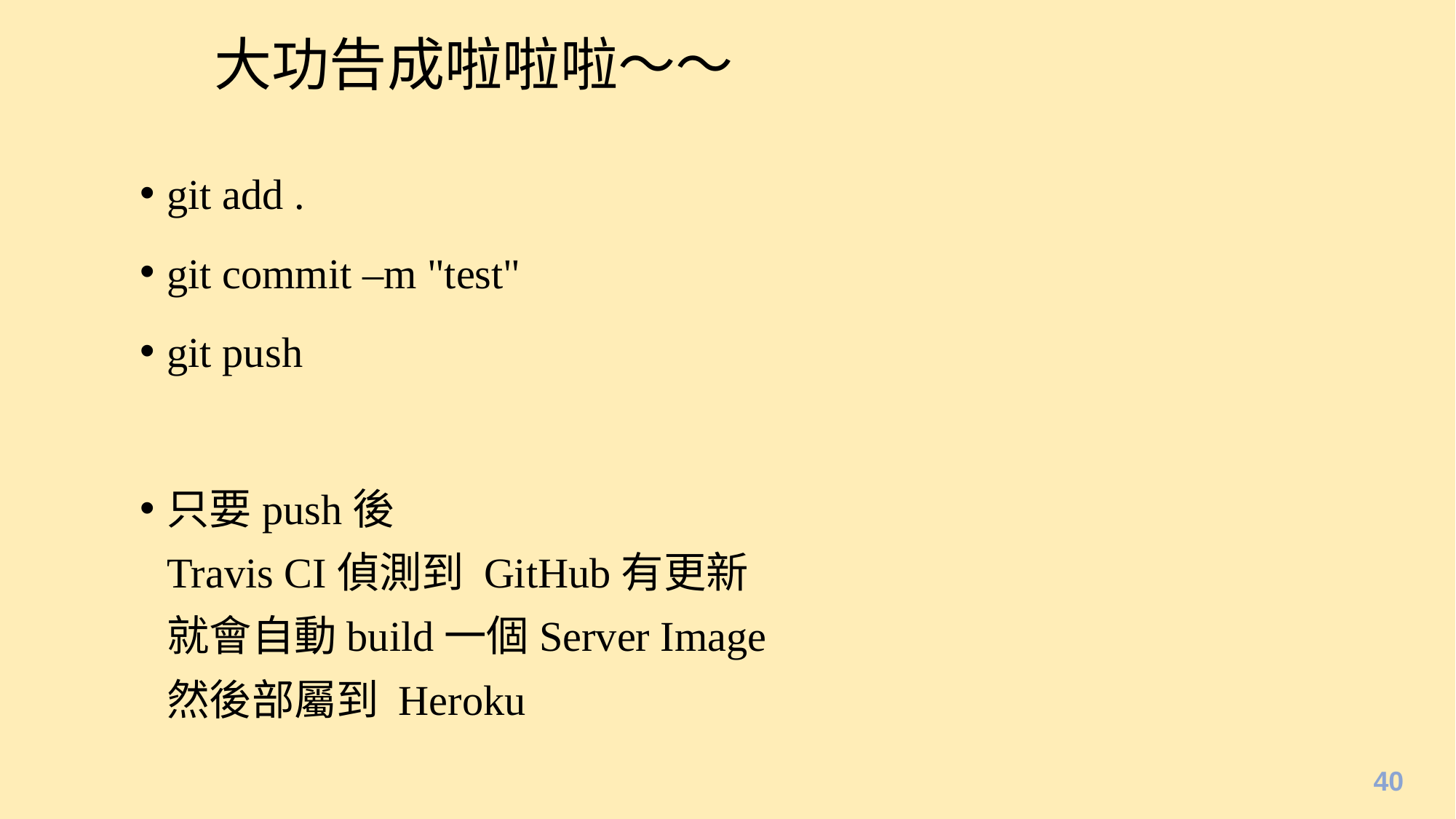

# 大功告成啦啦啦～～
git add .
git commit –m "test"
git push

只要push後
Travis CI偵測到 GitHub有更新
就會自動build一個Server Image
然後部屬到 Heroku

40